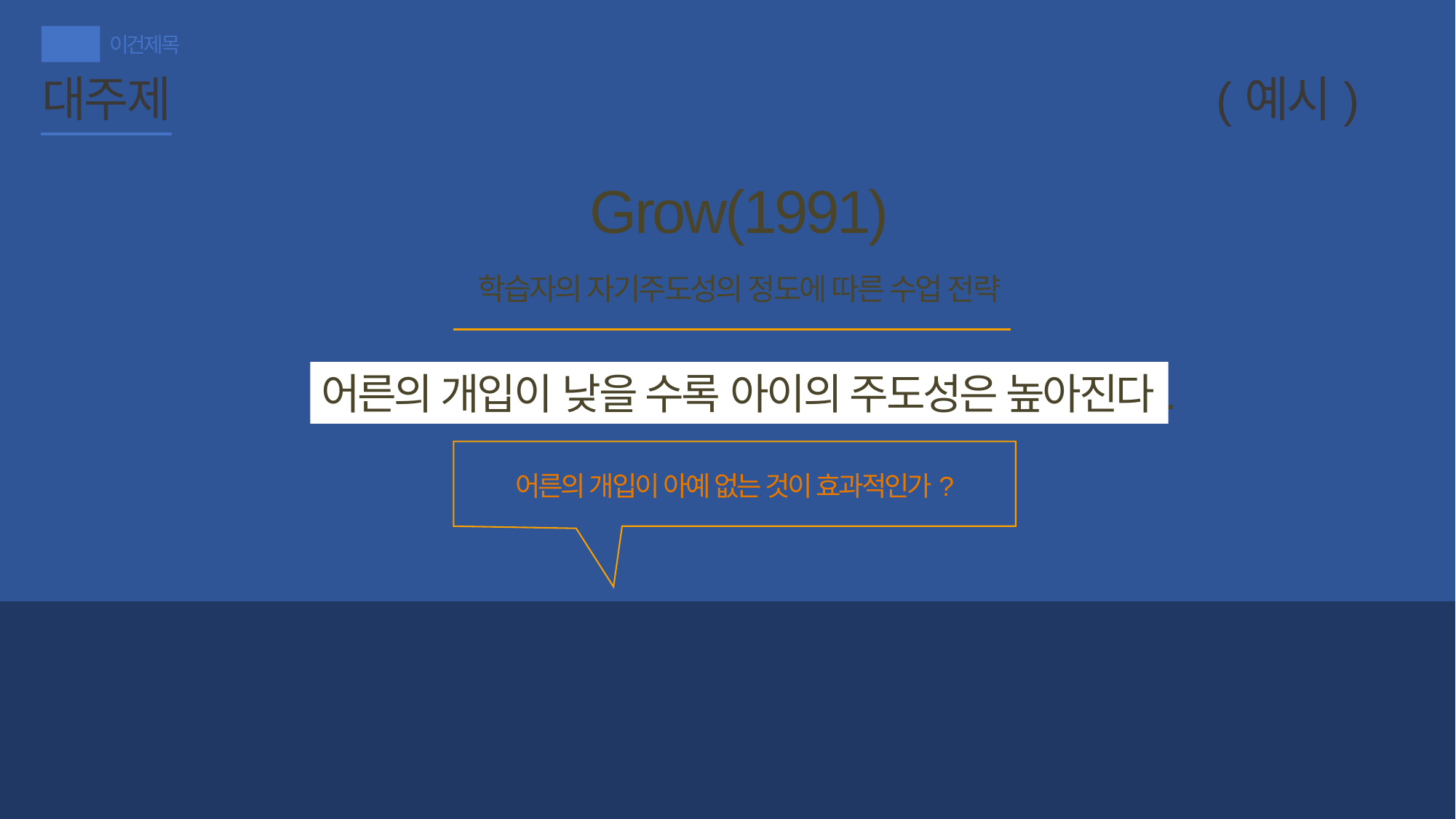

팀명
이건제목
(예시)
대주제
Grow(1991)
학습자의 자기주도성의 정도에 따른 수업 전략
어른의 개입이 낮을 수록 아이의 주도성은 높아진다.

어른의 개입이 아예 없는 것이 효과적인가?

주도성 발달 전 유아는 스스로 어떤 일을 하기 어려운 단계이므로
학습의 방향을 제시해 주는 어른이 필요하다.